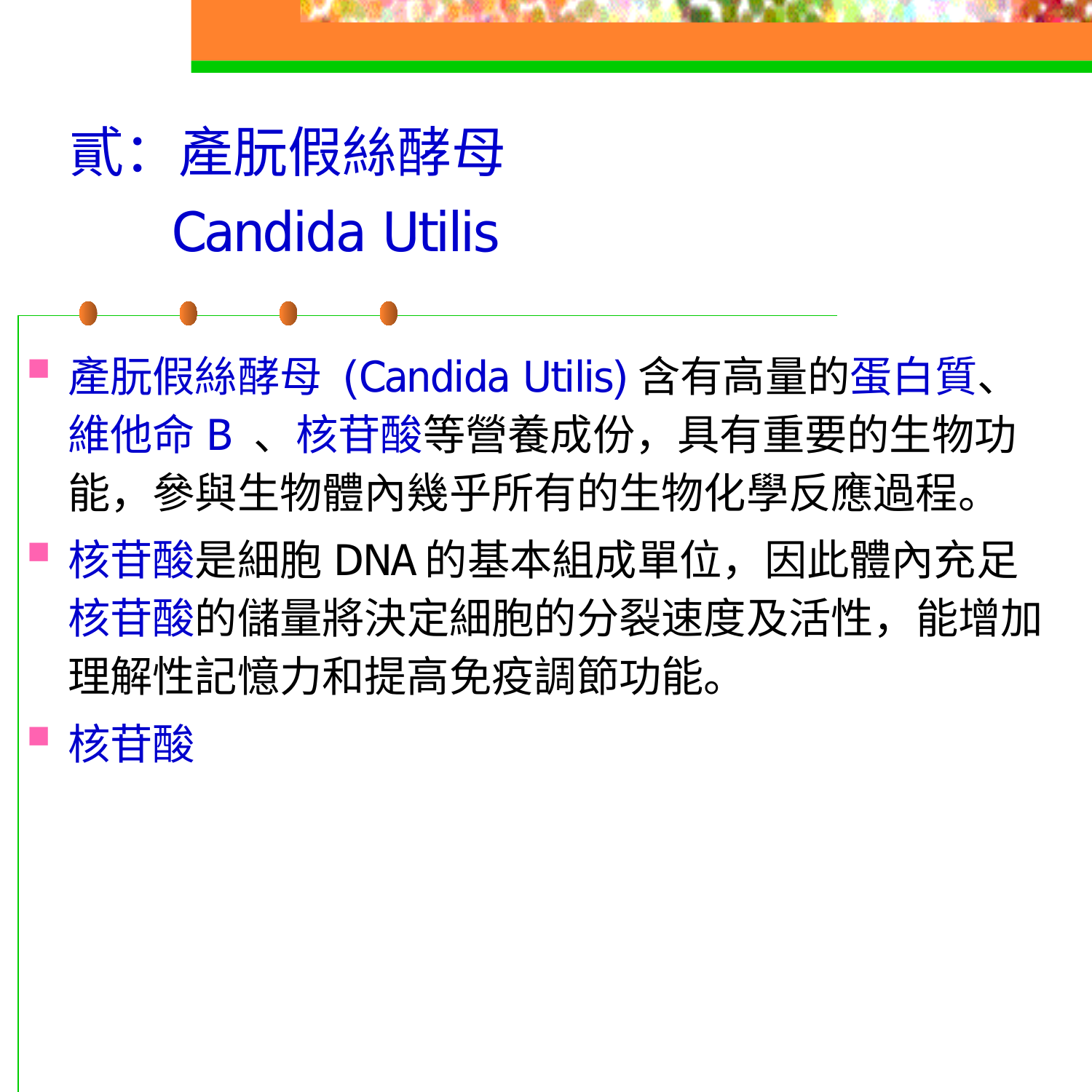

貳：產朊假絲酵母
      Candida Utilis
產朊假絲酵母 (Candida Utilis)含有高量的蛋白質、維他命B 、核苷酸等營養成份，具有重要的生物功能，參與生物體內幾乎所有的生物化學反應過程。
核苷酸是細胞DNA的基本組成單位，因此體內充足核苷酸的儲量將決定細胞的分裂速度及活性，能增加理解性記憶力和提高免疫調節功能。
核苷酸
17